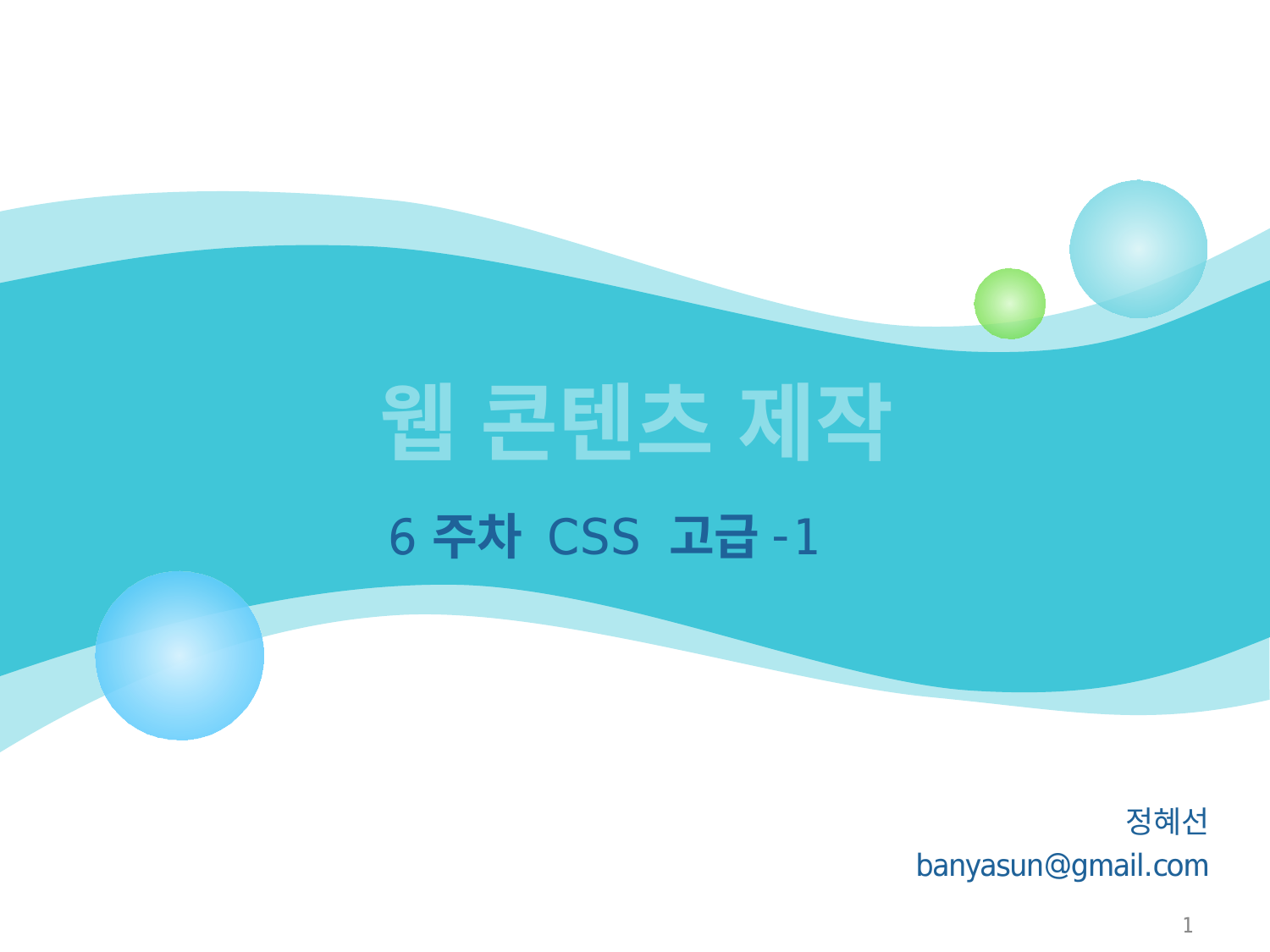

# 웹 콘텐츠 제작
6주차 CSS 고급-1
정혜선
banyasun@gmail.com
1